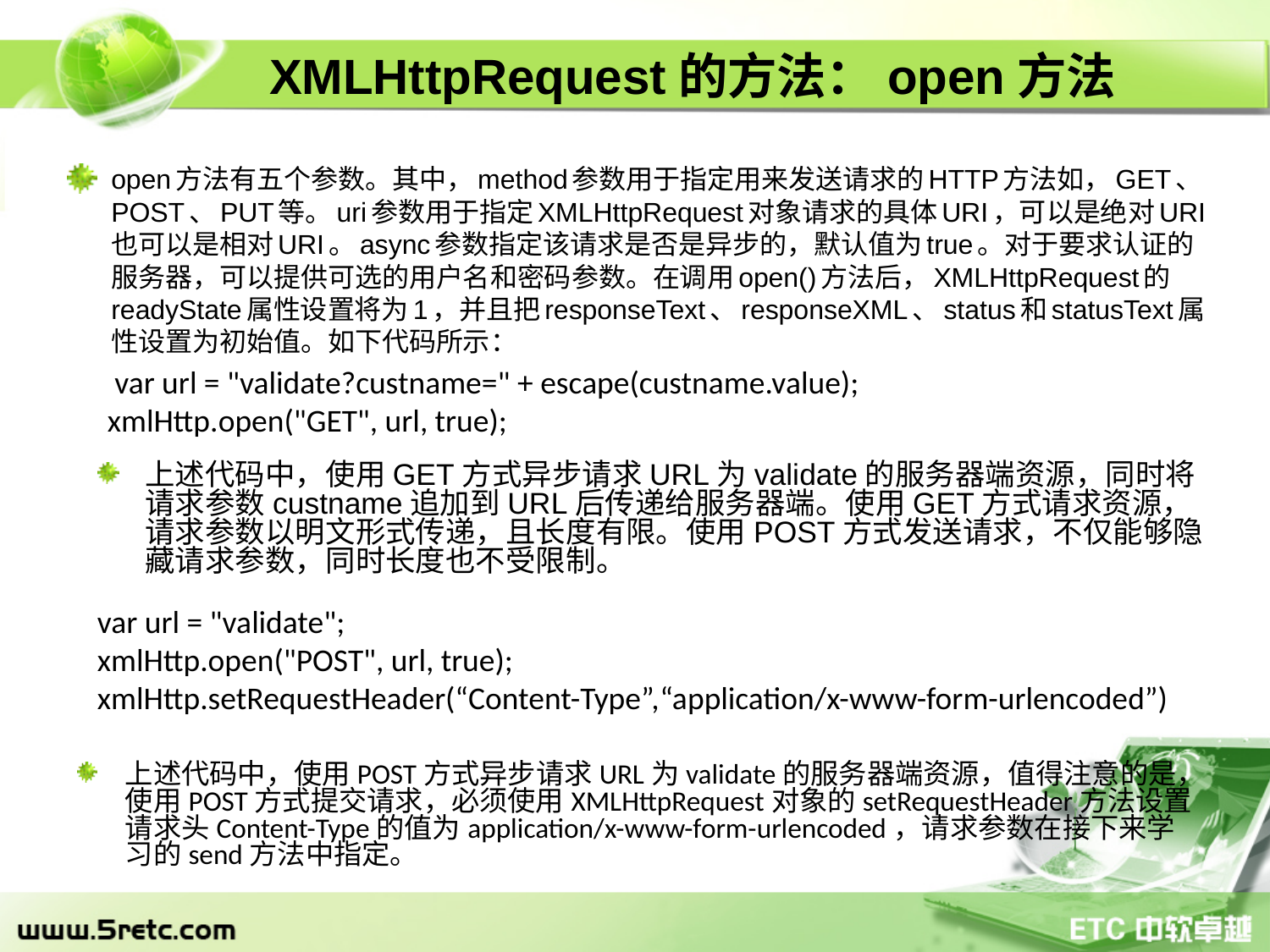

# XMLHttpRequest的方法：open方法
open方法有五个参数。其中，method参数用于指定用来发送请求的HTTP方法如，GET、POST、PUT等。uri参数用于指定XMLHttpRequest对象请求的具体URI，可以是绝对URI也可以是相对URI。async参数指定该请求是否是异步的，默认值为true。对于要求认证的服务器，可以提供可选的用户名和密码参数。在调用open()方法后，XMLHttpRequest的readyState属性设置将为1，并且把responseText、responseXML、status和statusText属性设置为初始值。如下代码所示：

 var url = "validate?custname=" + escape(custname.value);
xmlHttp.open("GET", url, true);
上述代码中，使用GET方式异步请求URL为validate的服务器端资源，同时将请求参数custname追加到URL后传递给服务器端。使用GET方式请求资源，请求参数以明文形式传递，且长度有限。使用POST方式发送请求，不仅能够隐藏请求参数，同时长度也不受限制。
var url = "validate";
xmlHttp.open("POST", url, true);
xmlHttp.setRequestHeader(“Content-Type”,“application/x-www-form-urlencoded”)
上述代码中，使用POST方式异步请求URL为validate的服务器端资源，值得注意的是，使用POST方式提交请求，必须使用XMLHttpRequest对象的setRequestHeader方法设置请求头Content-Type的值为application/x-www-form-urlencoded，请求参数在接下来学习的send方法中指定。